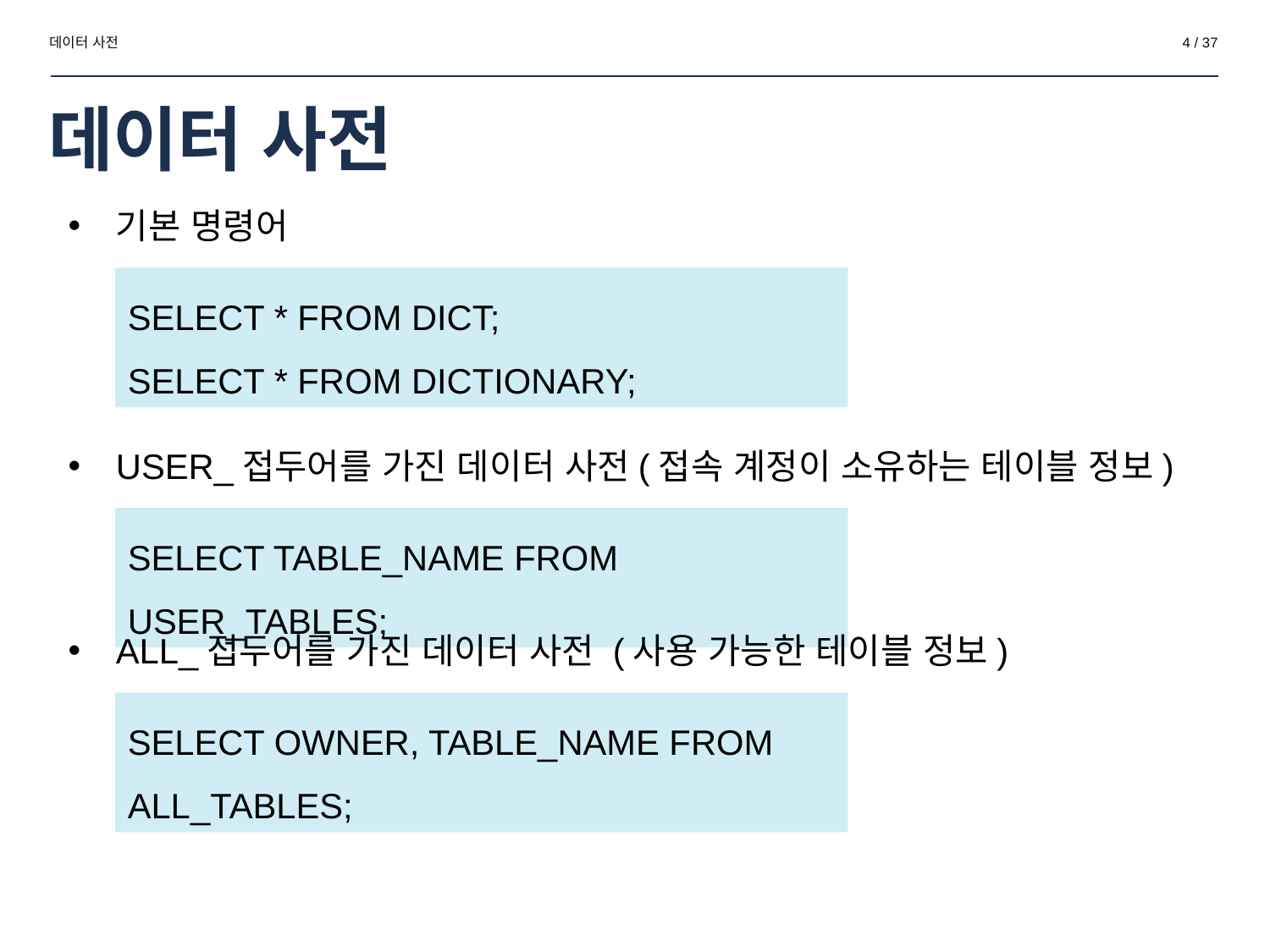

데이터 사전
4 / 37
# 데이터 사전
기본 명령어
SELECT * FROM DICT;
SELECT * FROM DICTIONARY;
USER_접두어를 가진 데이터 사전(접속 계정이 소유하는 테이블 정보)
SELECT TABLE_NAME FROM USER_TABLES;
ALL_접두어를 가진 데이터 사전 (사용 가능한 테이블 정보)
SELECT OWNER, TABLE_NAME FROM ALL_TABLES;